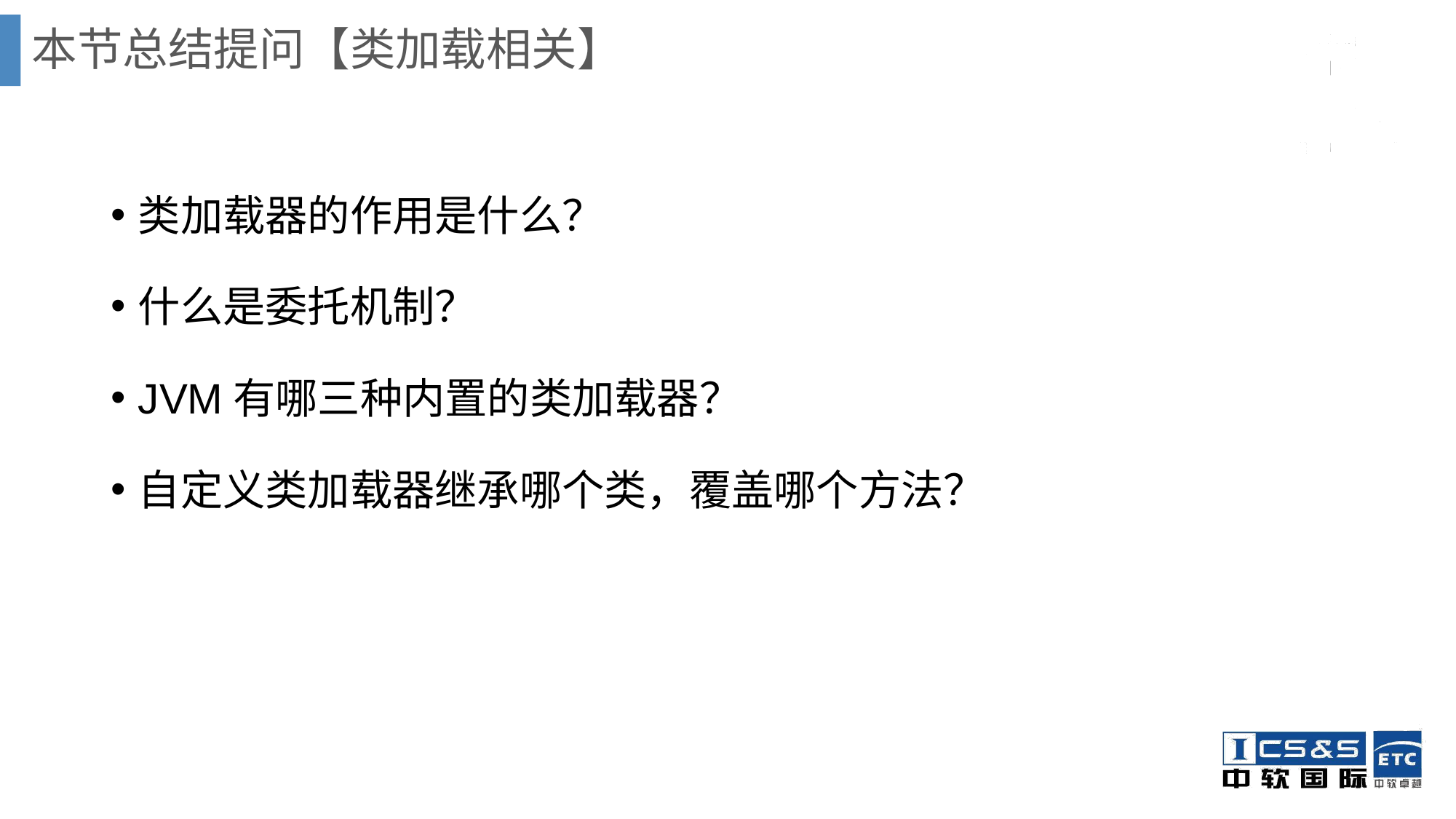

# 本节总结提问【类加载相关】
类加载器的作用是什么？
什么是委托机制？
JVM有哪三种内置的类加载器？
自定义类加载器继承哪个类，覆盖哪个方法？